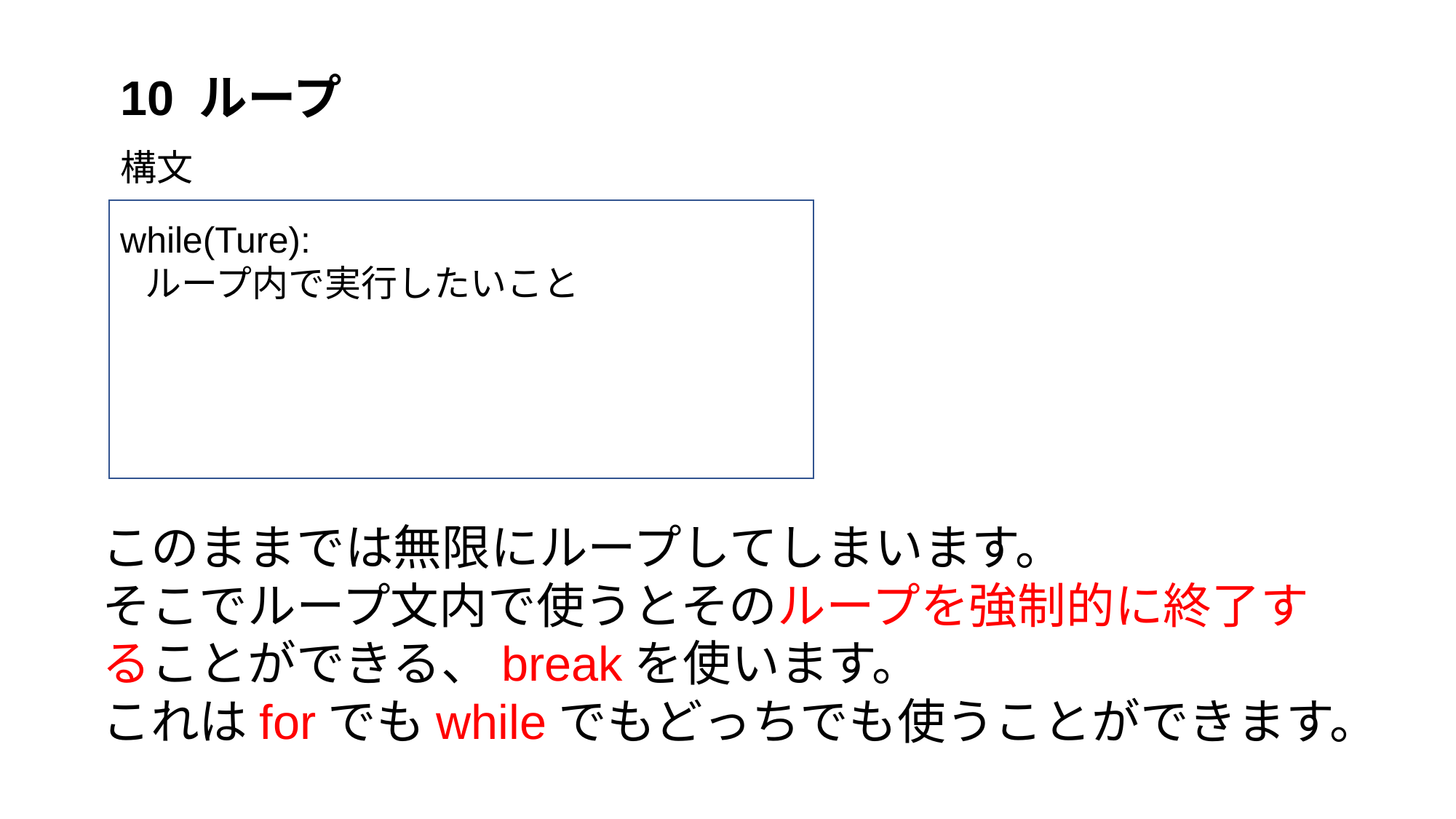

10 ループ
構文

while(Ture):
  ループ内で実行したいこと
このままでは無限にループしてしまいます。
そこでループ文内で使うとそのループを強制的に終了することができる、breakを使います。
これはforでもwhileでもどっちでも使うことができます。